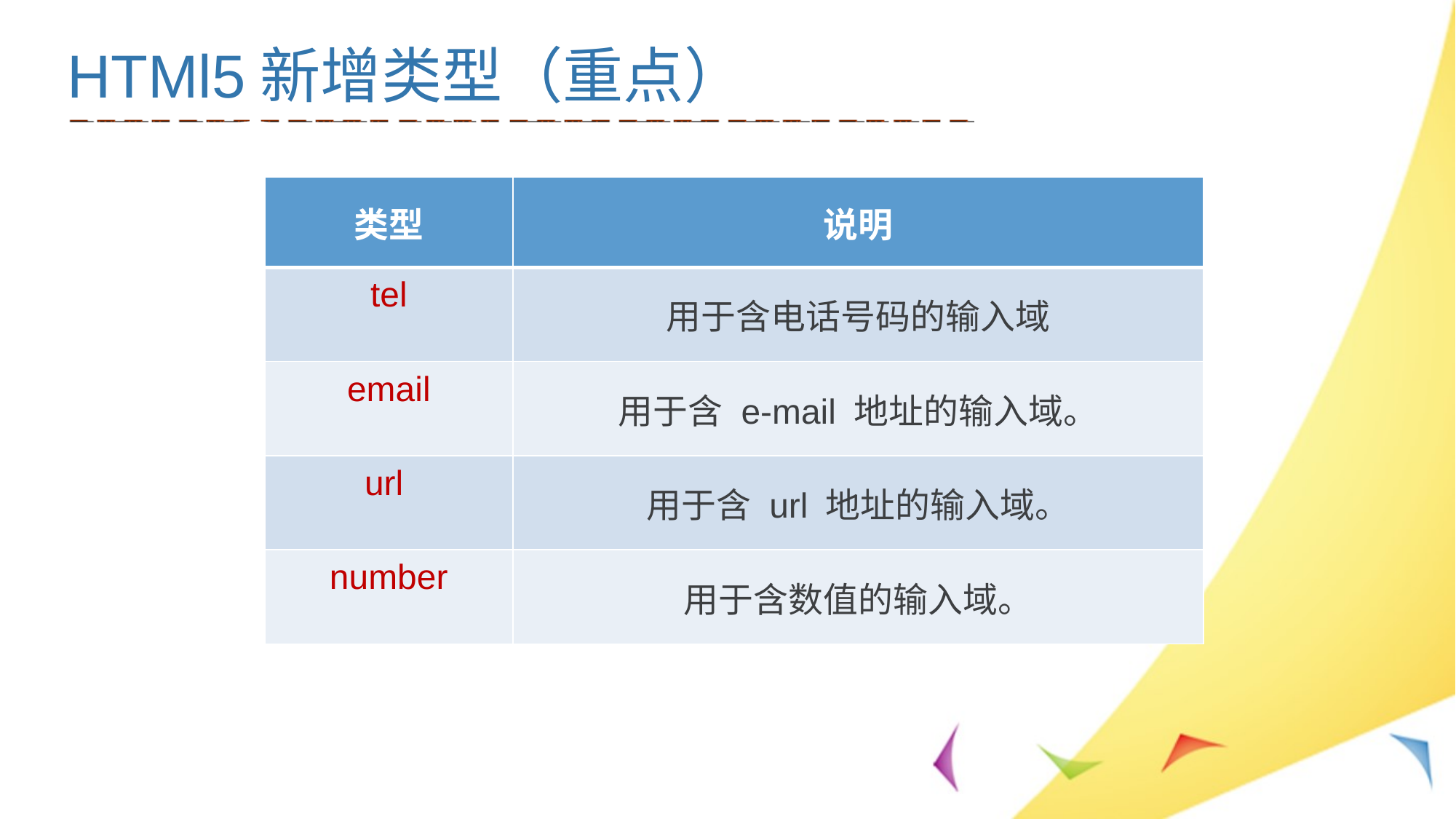

HTMl5新增类型（重点）
1
| 类型 | 说明 |
| --- | --- |
| tel | 用于含电话号码的输入域 |
| email | 用于含 e-mail 地址的输入域。 |
| url | 用于含 url 地址的输入域。 |
| number | 用于含数值的输入域。 |